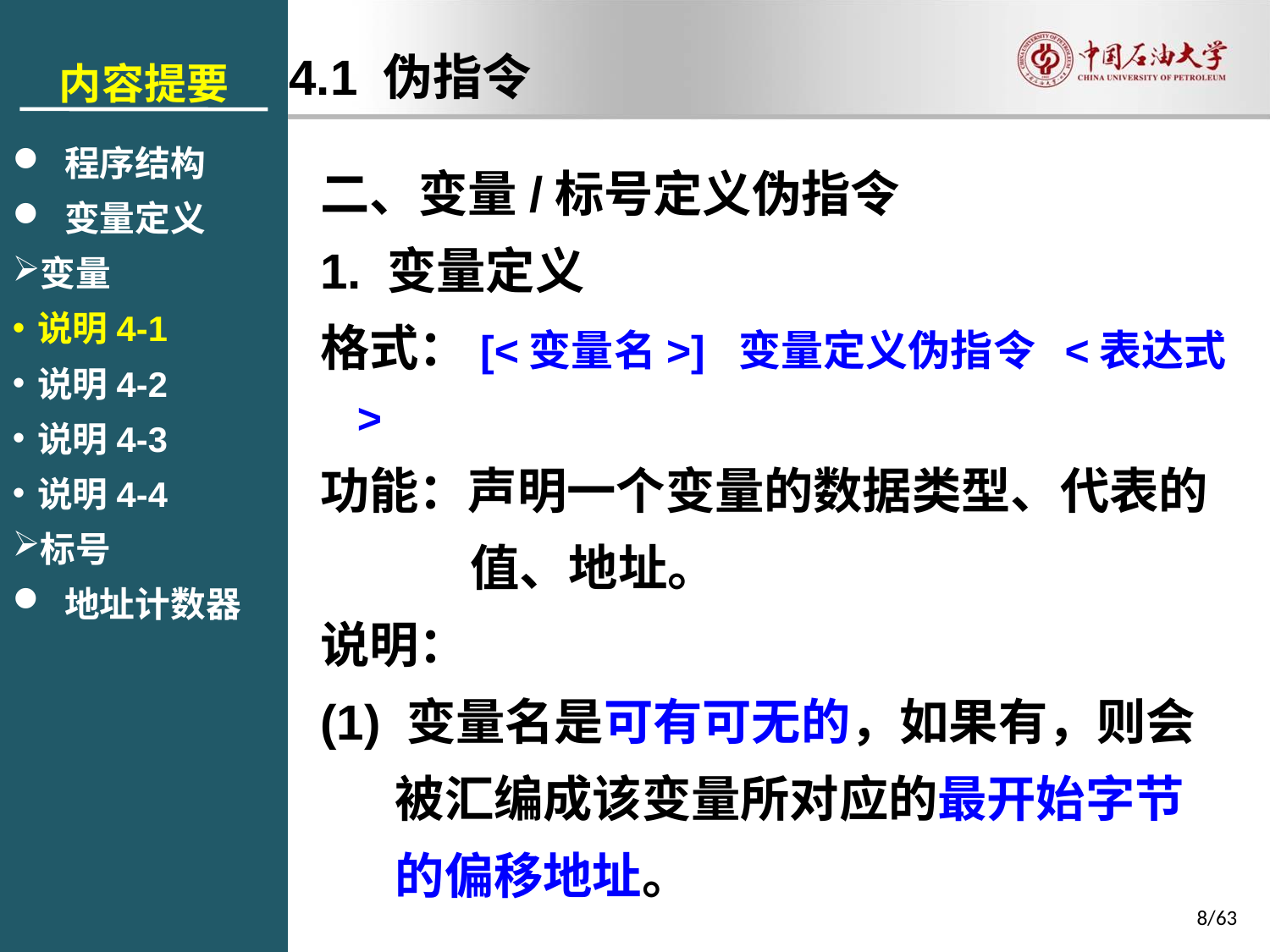

内容提要
 程序结构
 变量定义
变量
说明4-1
说明4-2
说明4-3
说明4-4
标号
 地址计数器
4.1 伪指令
二、变量/标号定义伪指令
1. 变量定义
格式：[<变量名>]  变量定义伪指令  <表达式>
功能：声明一个变量的数据类型、代表的值、地址。
说明：
(1) 变量名是可有可无的，如果有，则会被汇编成该变量所对应的最开始字节的偏移地址。
8/63